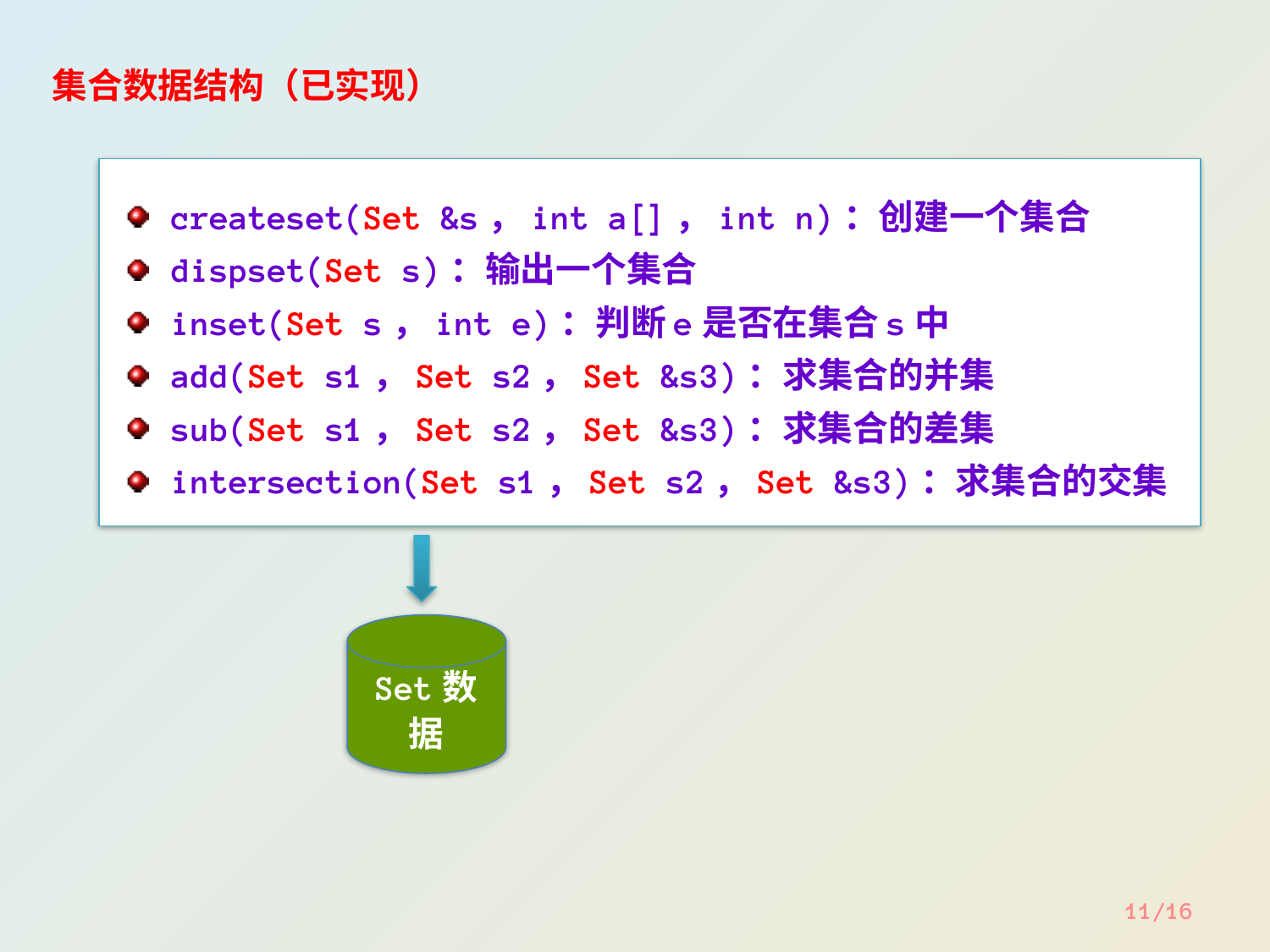

集合数据结构（已实现）
createset(Set &s，int a[]，int n)：创建一个集合
dispset(Set s)：输出一个集合
inset(Set s，int e)：判断e是否在集合s中
add(Set s1，Set s2，Set &s3)：求集合的并集
sub(Set s1，Set s2，Set &s3)：求集合的差集
intersection(Set s1，Set s2，Set &s3)：求集合的交集

Set数据
11/16